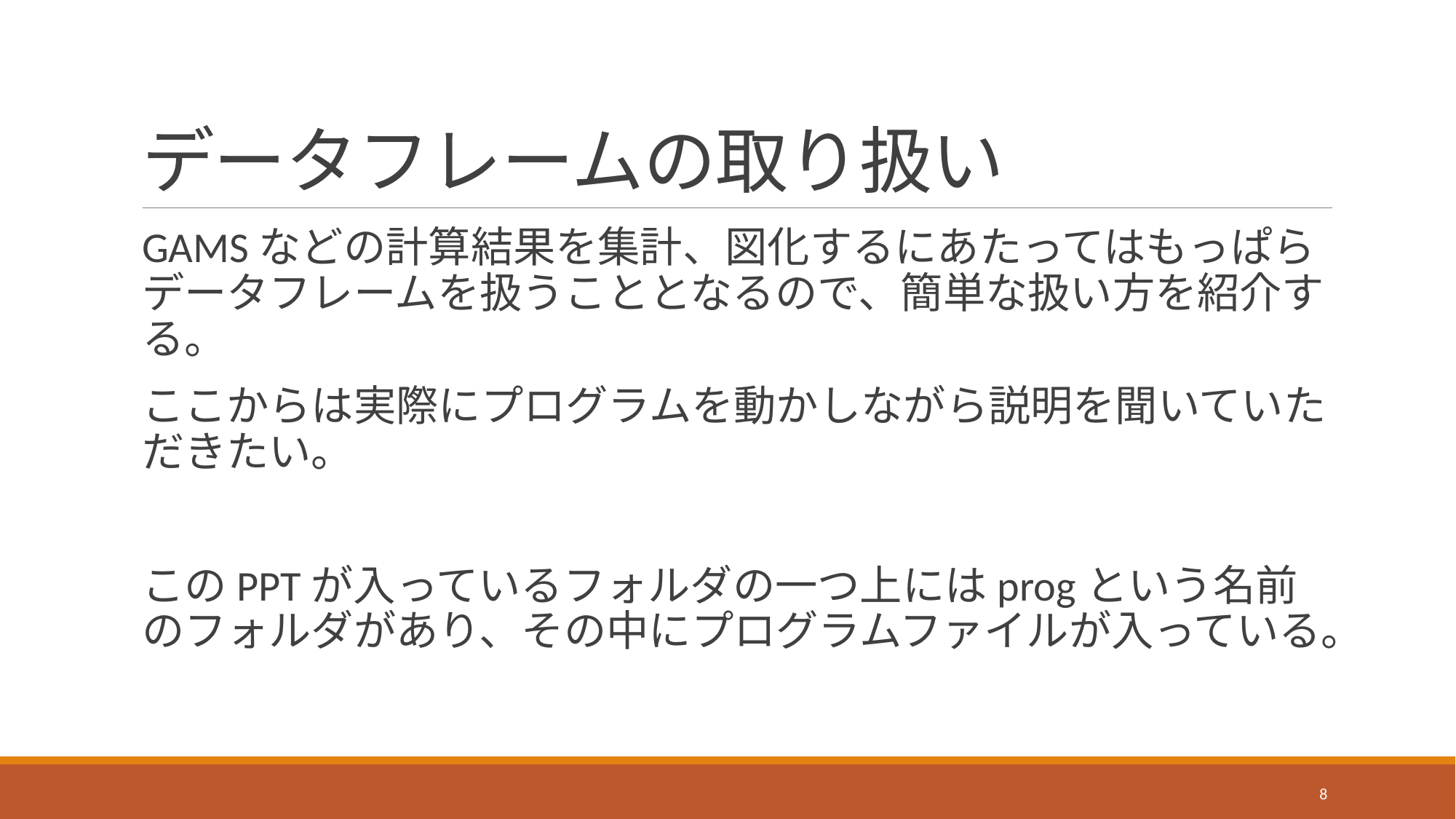

# データフレームの取り扱い
GAMSなどの計算結果を集計、図化するにあたってはもっぱらデータフレームを扱うこととなるので、簡単な扱い方を紹介する。
ここからは実際にプログラムを動かしながら説明を聞いていただきたい。

このPPTが入っているフォルダの一つ上にはprogという名前のフォルダがあり、その中にプログラムファイルが入っている。
8